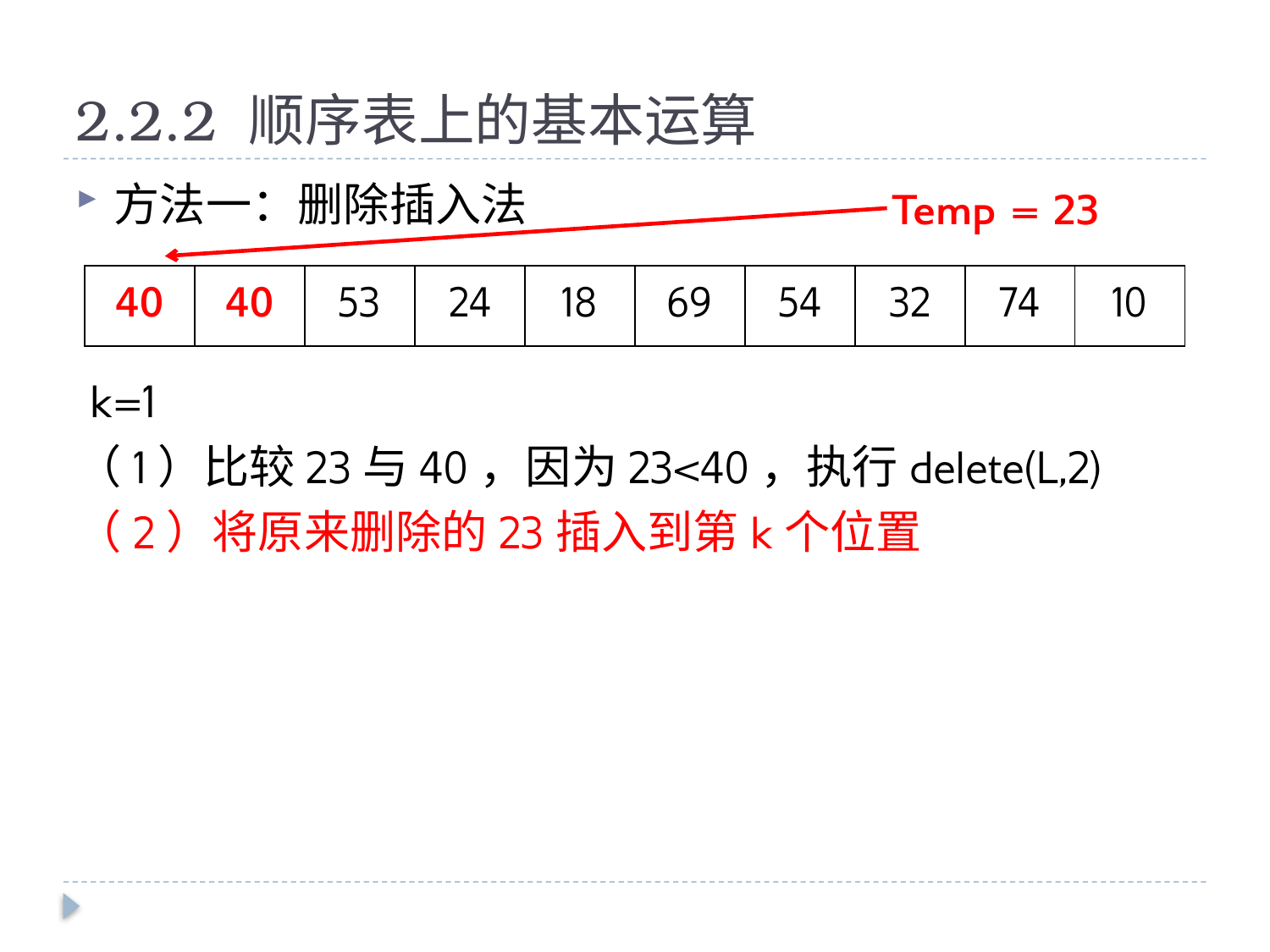

# 2.2.2 顺序表上的基本运算
方法一：删除插入法

 k=1
（1）比较23与40，因为23<40，执行delete(L,2)
（2）将原来删除的23插入到第k个位置
Temp = 23
| 40 | 40 | 53 | 24 | 18 | 69 | 54 | 32 | 74 | 10 |
| --- | --- | --- | --- | --- | --- | --- | --- | --- | --- |